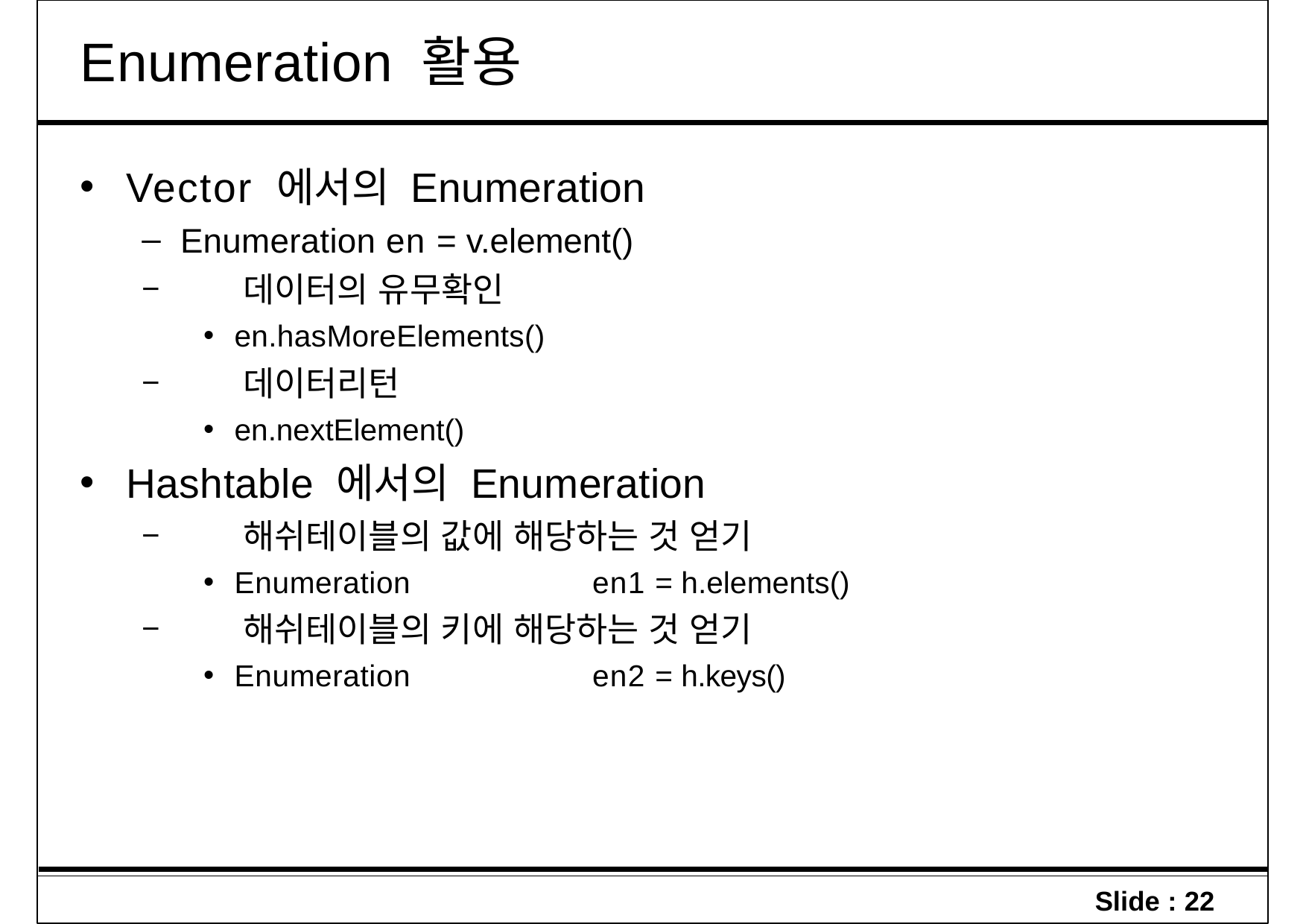

# Enumeration 활용
Vector 에서의 Enumeration
Enumeration en = v.element()
–	데이터의 유무확인
en.hasMoreElements()
–	데이터리턴
en.nextElement()
Hashtable 에서의 Enumeration
–	해쉬테이블의 값에 해당하는 것 얻기
Enumeration	en1 = h.elements()
–	해쉬테이블의 키에 해당하는 것 얻기
Enumeration	en2 = h.keys()

Slide : 22